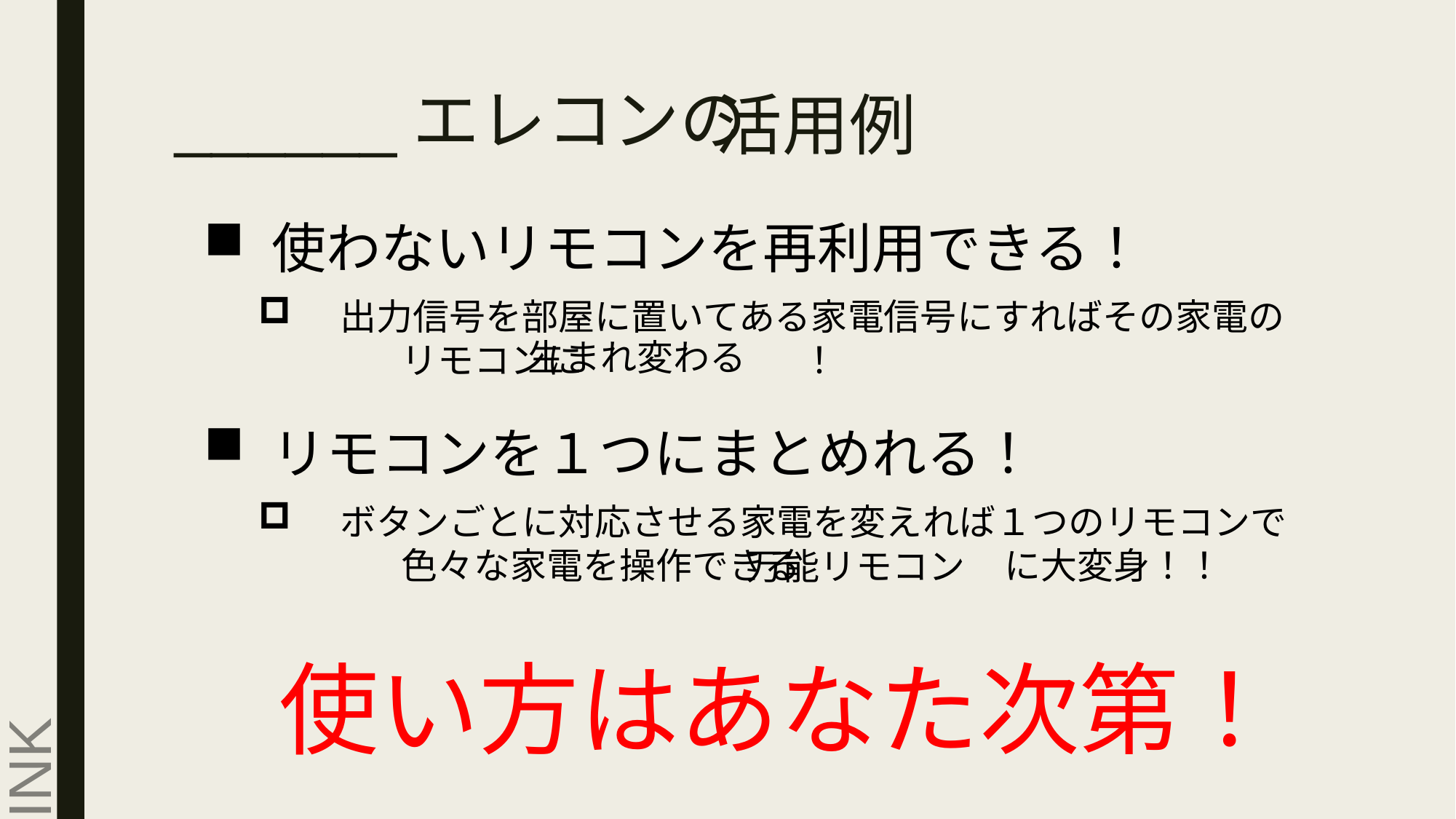

活用例
# ______エレコンの
使わないリモコンを再利用できる！

出力信号を部屋に置いてある家電信号にすればその家電の
	   リモコンに　　　　　　！
生まれ変わる
リモコンを１つにまとめれる！

ボタンごとに対応させる家電を変えれば１つのリモコンで
	   色々な家電を操作できる                         に大変身！！
INK
万能リモコン
使い方はあなた次第！